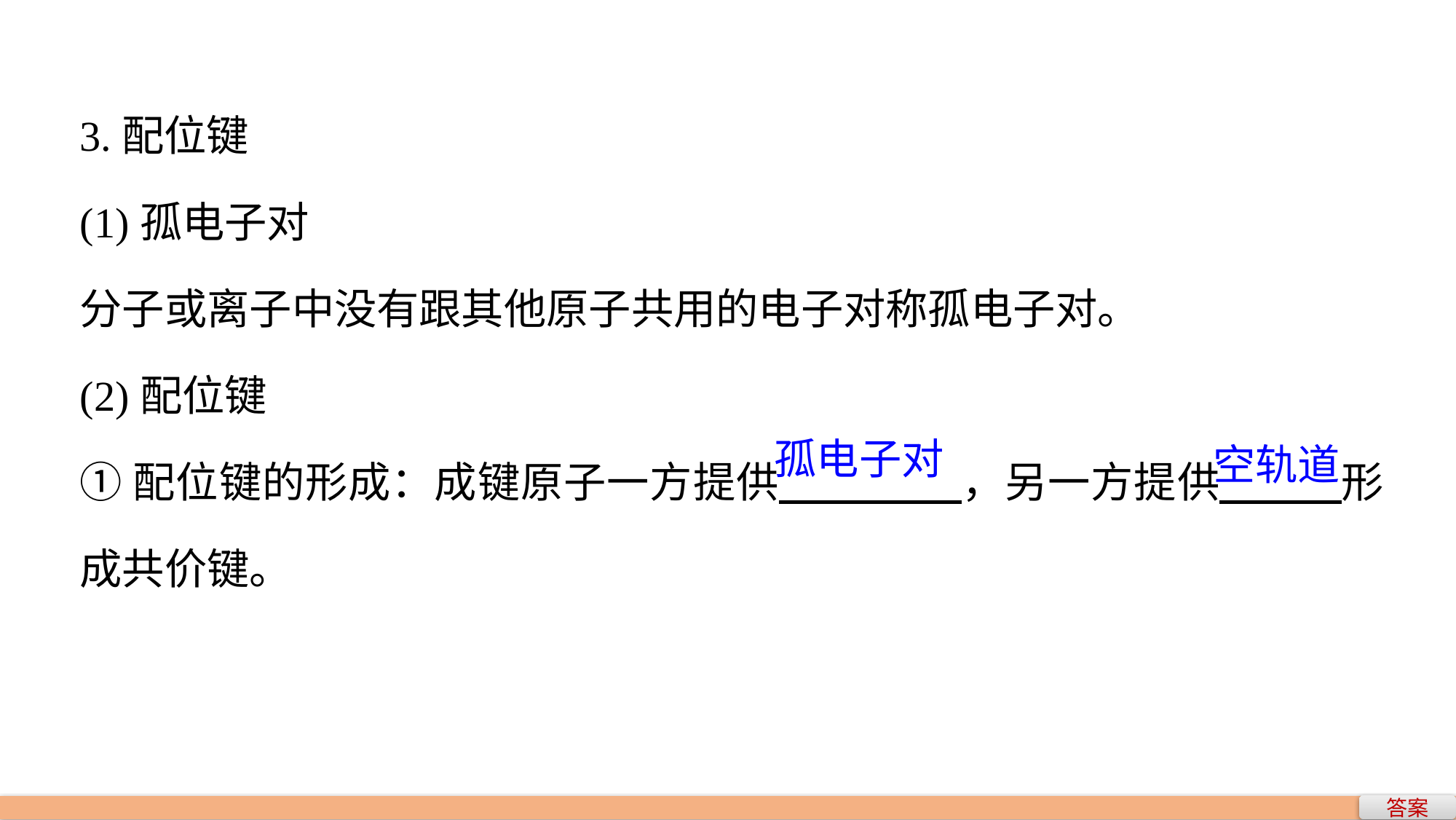

3.配位键
(1)孤电子对
分子或离子中没有跟其他原子共用的电子对称孤电子对。
(2)配位键
①配位键的形成：成键原子一方提供                  ，另一方提供            形成共价键。
孤电子对
空轨道
答案